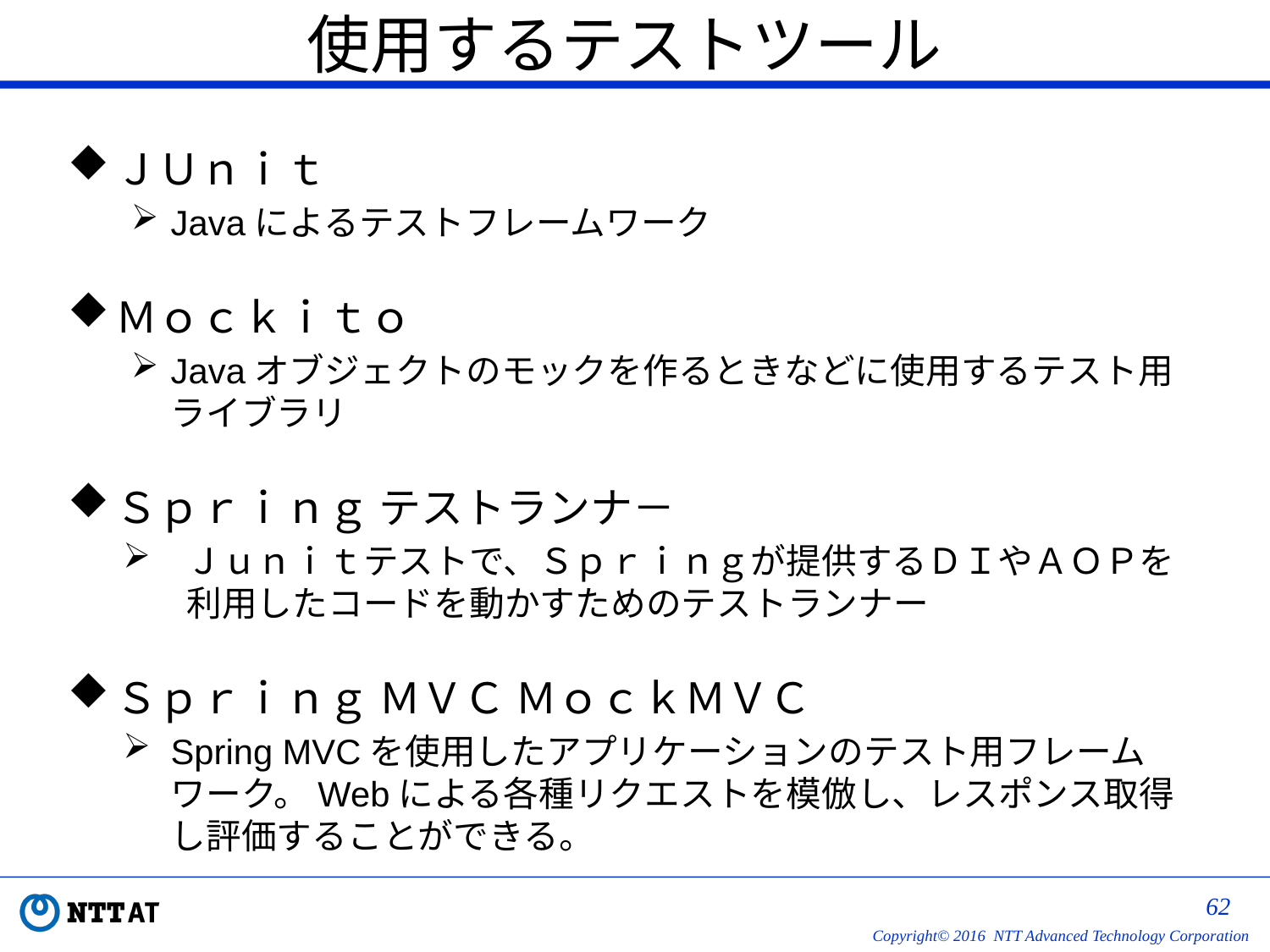

# 使用するテストツール
ＪＵｎｉｔ
Javaによるテストフレームワーク

Ｍｏｃｋｉｔｏ
Javaオブジェクトのモックを作るときなどに使用するテスト用ライブラリ

Ｓｐｒｉｎｇ テストランナ－
Ｊｕｎｉｔテストで、Ｓｐｒｉｎｇが提供するＤＩやＡＯＰを利用したコードを動かすためのテストランナー

Ｓｐｒｉｎｇ ＭＶＣ ＭｏｃｋＭＶＣ
Spring MVCを使用したアプリケーションのテスト用フレームワーク。Webによる各種リクエストを模倣し、レスポンス取得し評価することができる。
62